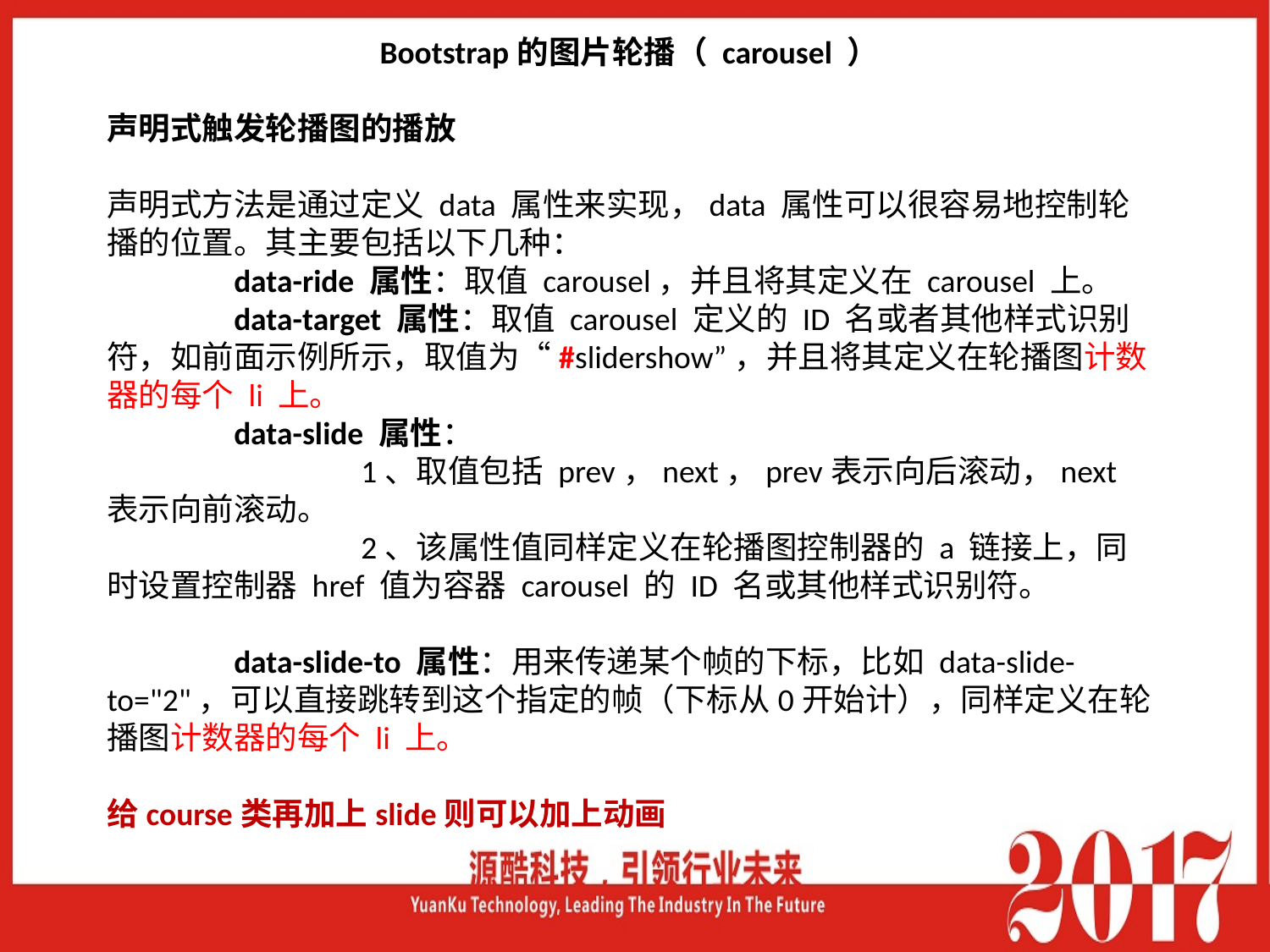

Bootstrap的图片轮播（ carousel ）

声明式触发轮播图的播放

声明式方法是通过定义 data 属性来实现，data 属性可以很容易地控制轮播的位置。其主要包括以下几种：
	data-ride 属性：取值 carousel，并且将其定义在 carousel 上。
	data-target 属性：取值 carousel 定义的 ID 名或者其他样式识别符，如前面示例所示，取值为“#slidershow”，并且将其定义在轮播图计数器的每个 li 上。
	data-slide 属性：
		1、取值包括 prev，next，prev表示向后滚动，next 表示向前滚动。
		2、该属性值同样定义在轮播图控制器的 a 链接上，同时设置控制器 href 值为容器 carousel 的 ID 名或其他样式识别符。

	data-slide-to 属性：用来传递某个帧的下标，比如 data-slide-to="2"，可以直接跳转到这个指定的帧（下标从0开始计），同样定义在轮播图计数器的每个 li 上。

给course类再加上slide则可以加上动画